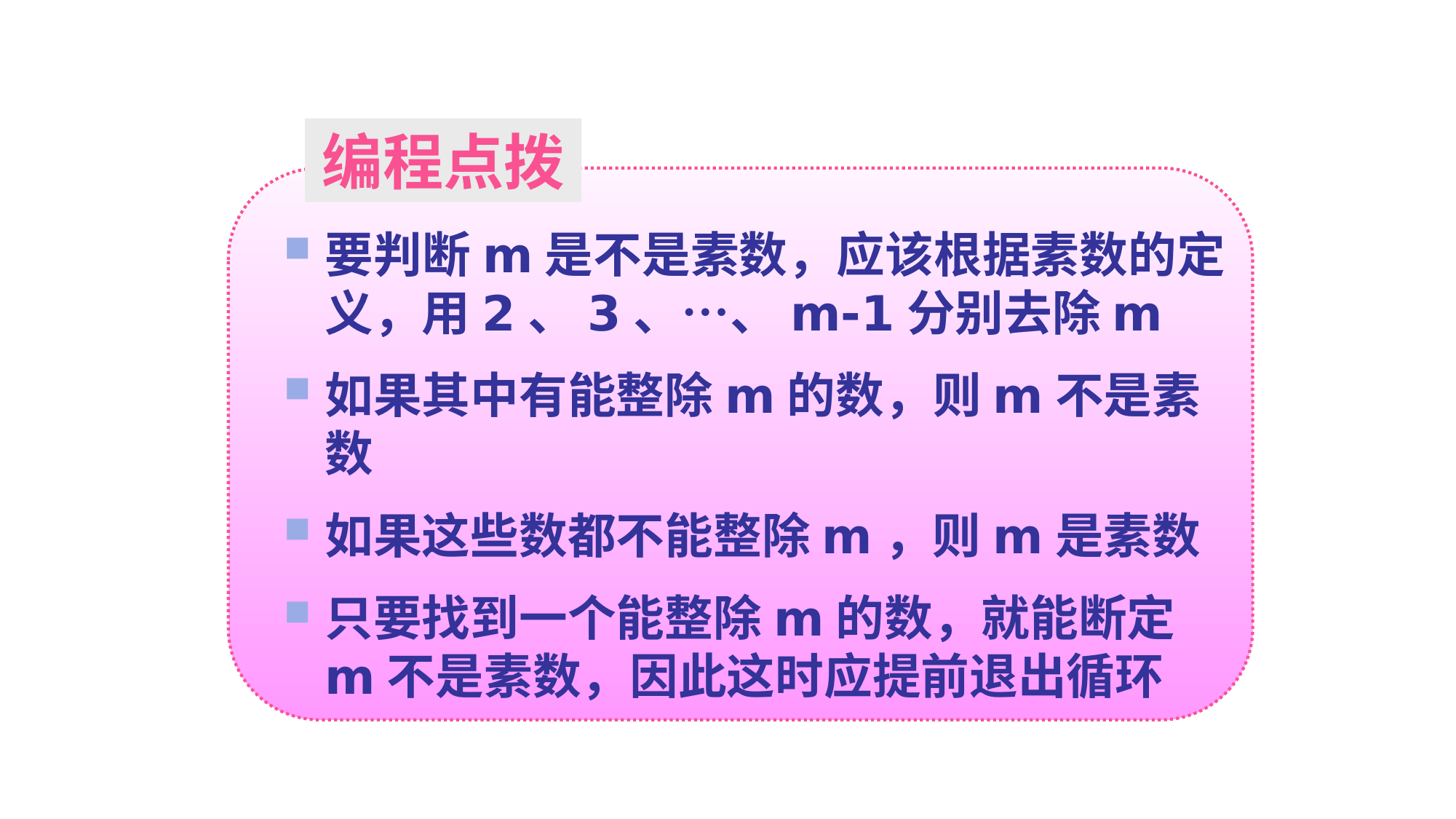

编程点拨

要判断m是不是素数，应该根据素数的定义，用2、3、…、m-1分别去除m
如果其中有能整除m的数，则m不是素数
如果这些数都不能整除m，则m是素数
只要找到一个能整除m的数，就能断定m不是素数，因此这时应提前退出循环